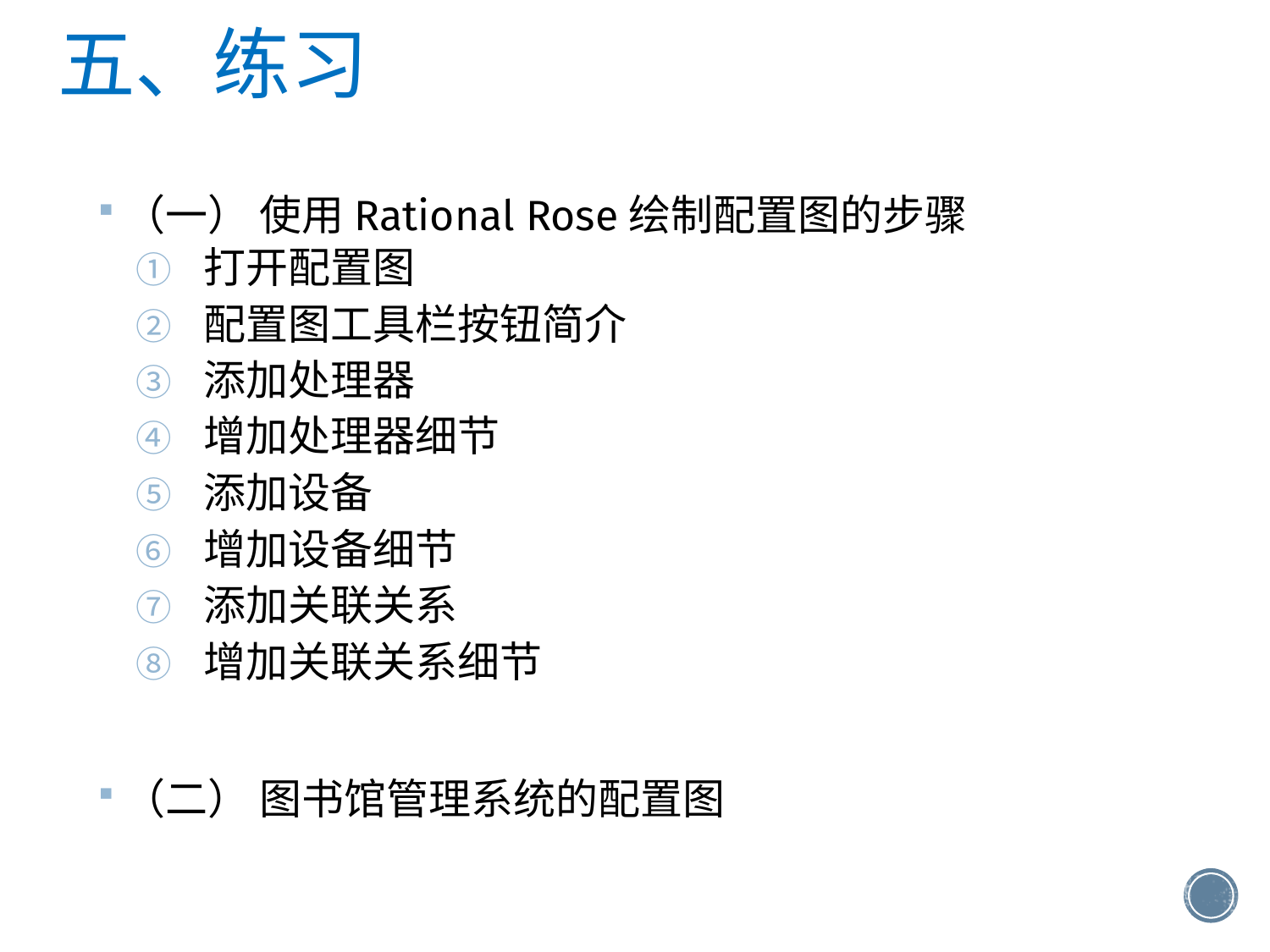

五、练习
（一） 使用Rational Rose绘制配置图的步骤
 打开配置图
 配置图工具栏按钮简介
 添加处理器
 增加处理器细节
 添加设备
 增加设备细节
 添加关联关系
 增加关联关系细节

（二） 图书馆管理系统的配置图